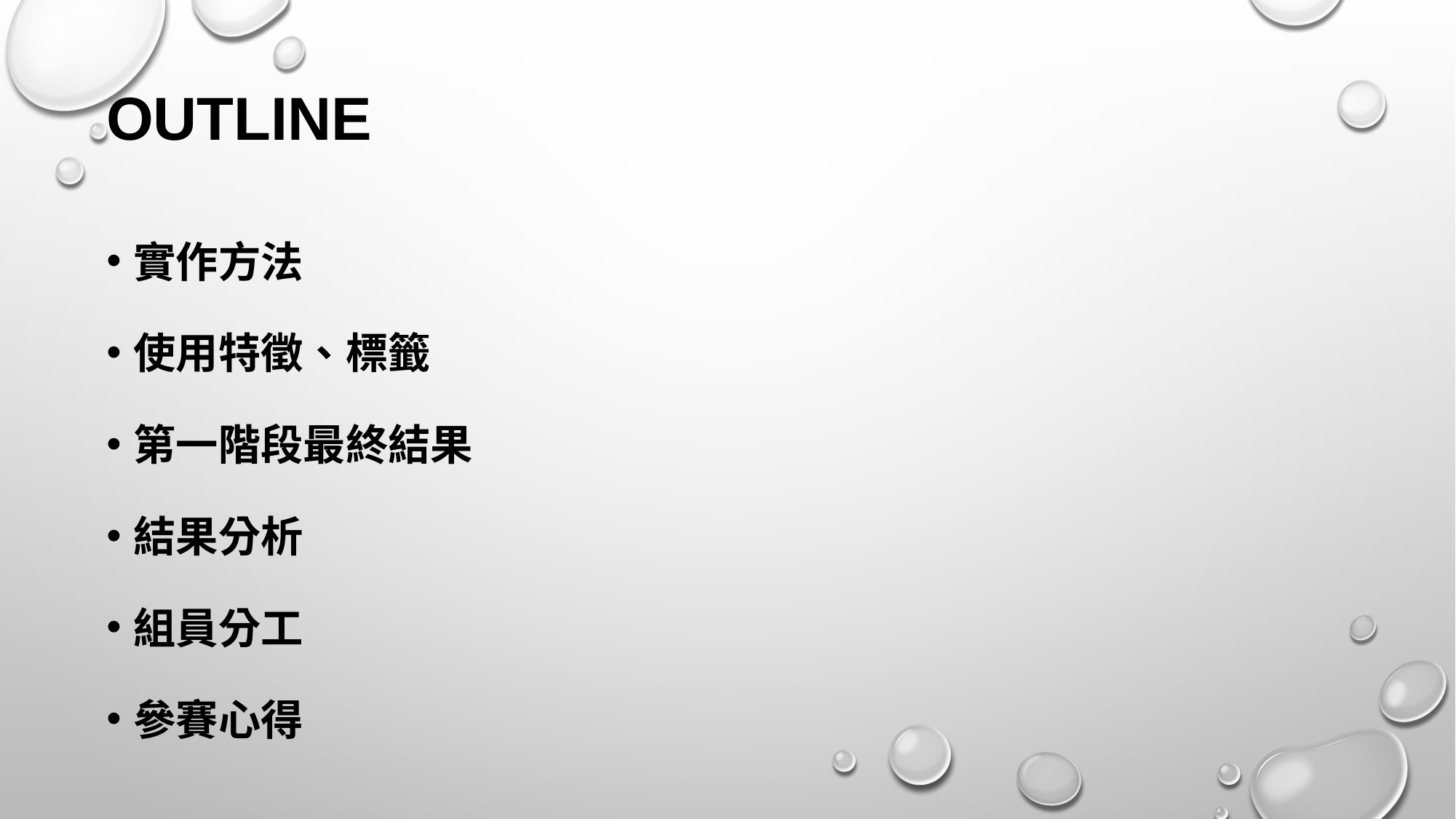

# outline
實作方法
使用特徵、標籤
第一階段最終結果
結果分析
組員分工
參賽心得